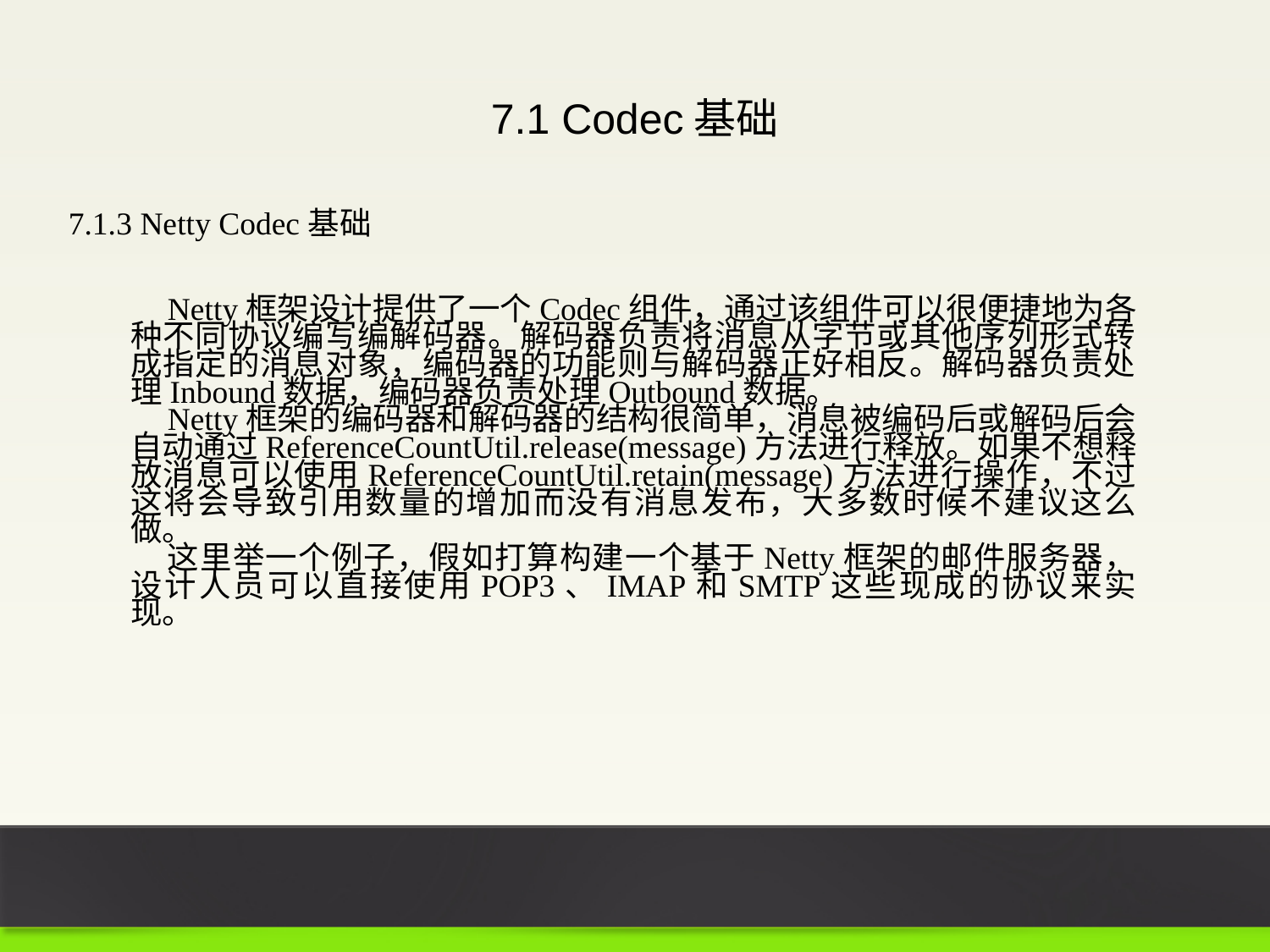

7.1 Codec基础
7.1.3 Netty Codec基础
Netty框架设计提供了一个Codec组件，通过该组件可以很便捷地为各种不同协议编写编解码器。解码器负责将消息从字节或其他序列形式转成指定的消息对象，编码器的功能则与解码器正好相反。解码器负责处理Inbound数据，编码器负责处理Outbound数据。
Netty框架的编码器和解码器的结构很简单，消息被编码后或解码后会自动通过ReferenceCountUtil.release(message)方法进行释放。如果不想释放消息可以使用ReferenceCountUtil.retain(message)方法进行操作，不过这将会导致引用数量的增加而没有消息发布，大多数时候不建议这么做。
这里举一个例子，假如打算构建一个基于Netty框架的邮件服务器，设计人员可以直接使用POP3、IMAP和SMTP这些现成的协议来实现。